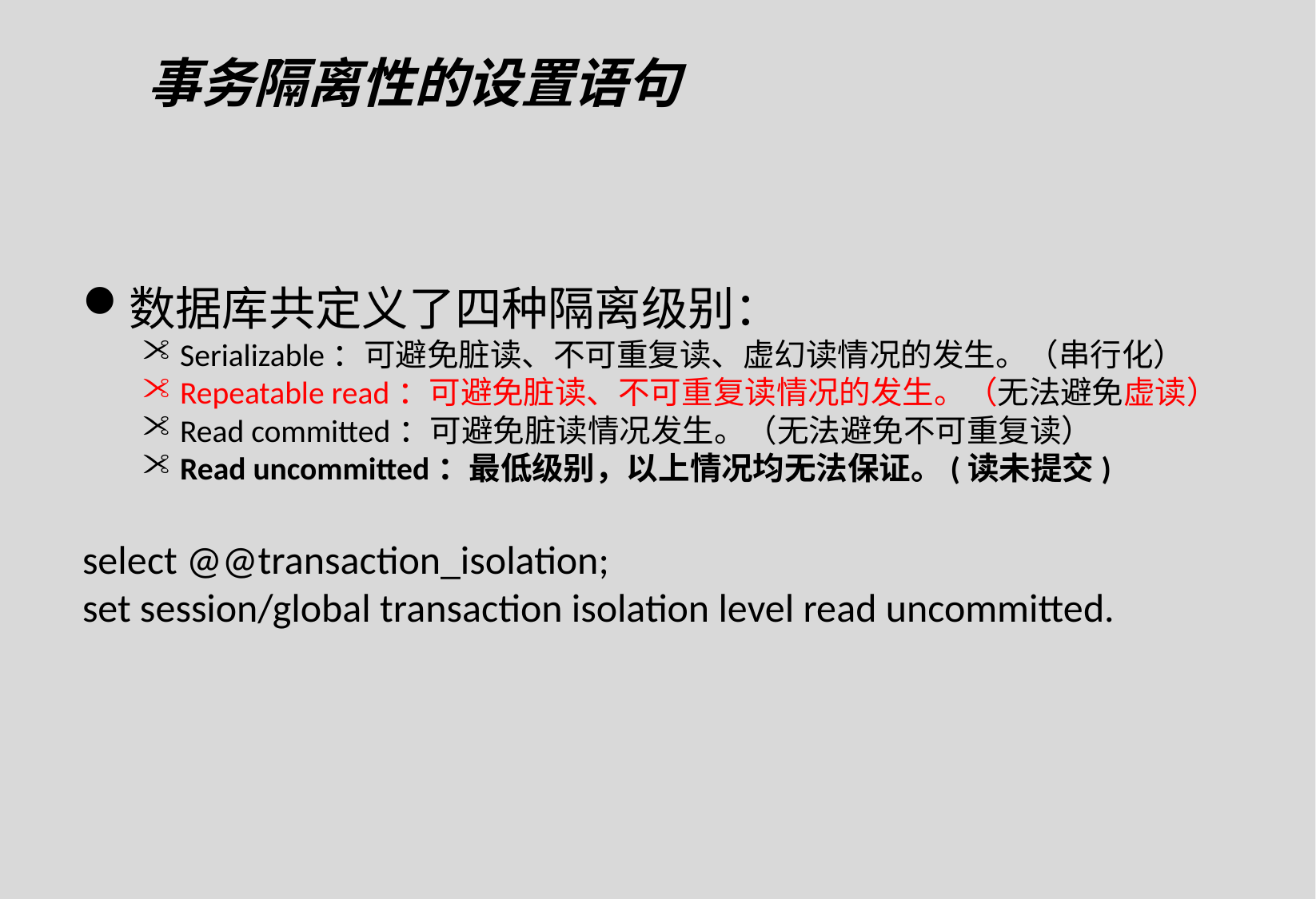

事务隔离性的设置语句
数据库共定义了四种隔离级别：
Serializable：可避免脏读、不可重复读、虚幻读情况的发生。（串行化）
Repeatable read：可避免脏读、不可重复读情况的发生。（无法避免虚读）
Read committed：可避免脏读情况发生。（无法避免不可重复读）
Read uncommitted：最低级别，以上情况均无法保证。(读未提交)

select @@transaction_isolation;
set session/global transaction isolation level read uncommitted.